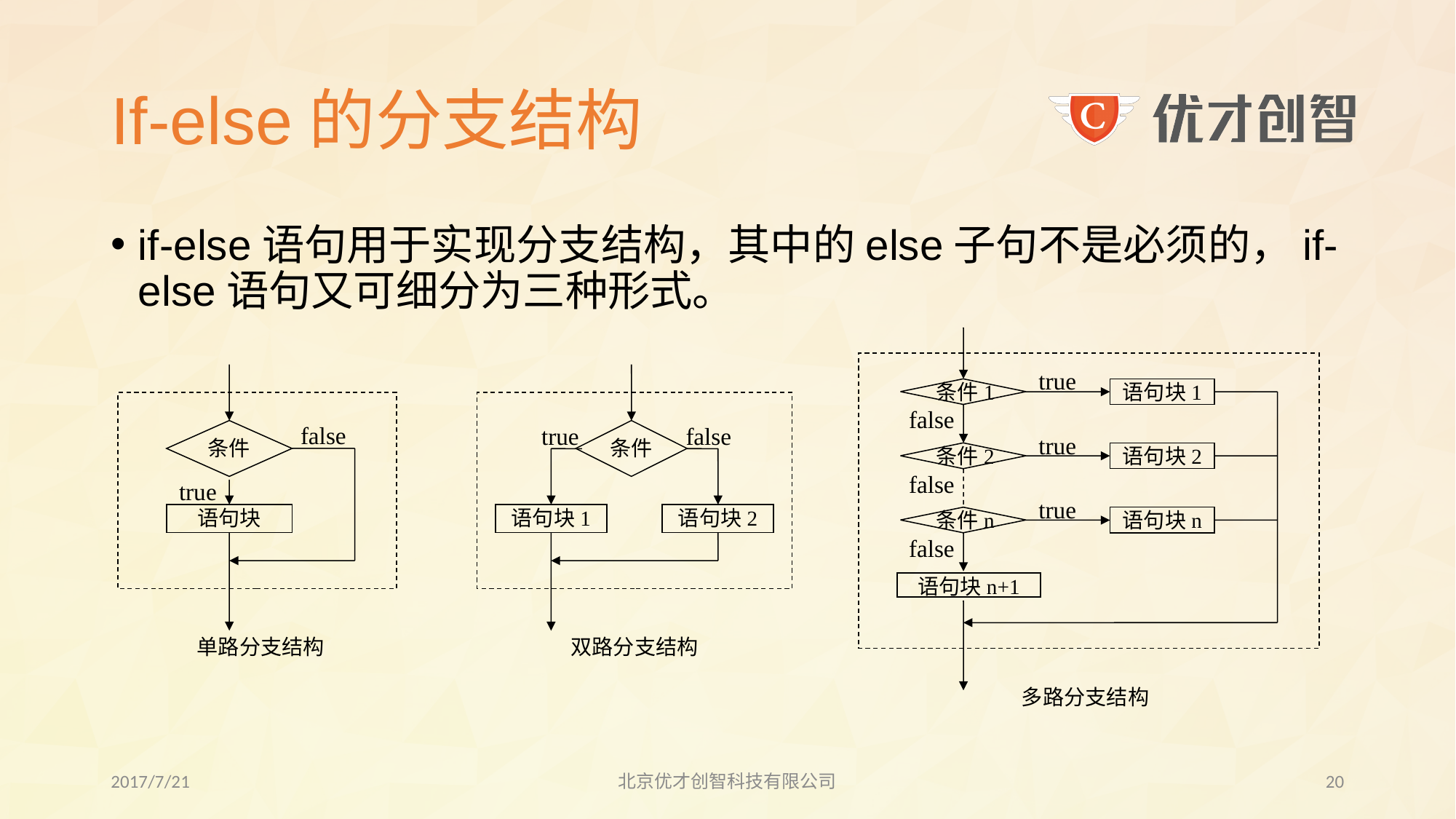

# If-else的分支结构
if-else语句用于实现分支结构，其中的else子句不是必须的，if-else语句又可细分为三种形式。

true

条件1
语句块1

false

true

条件2
语句块2

false

true

条件n
语句块n

false

语句块n+1

多路分支结构

false
条件

true

语句块

单路分支结构

true

false
条件

语句块1
语句块2

双路分支结构
2017/7/21
北京优才创智科技有限公司
20